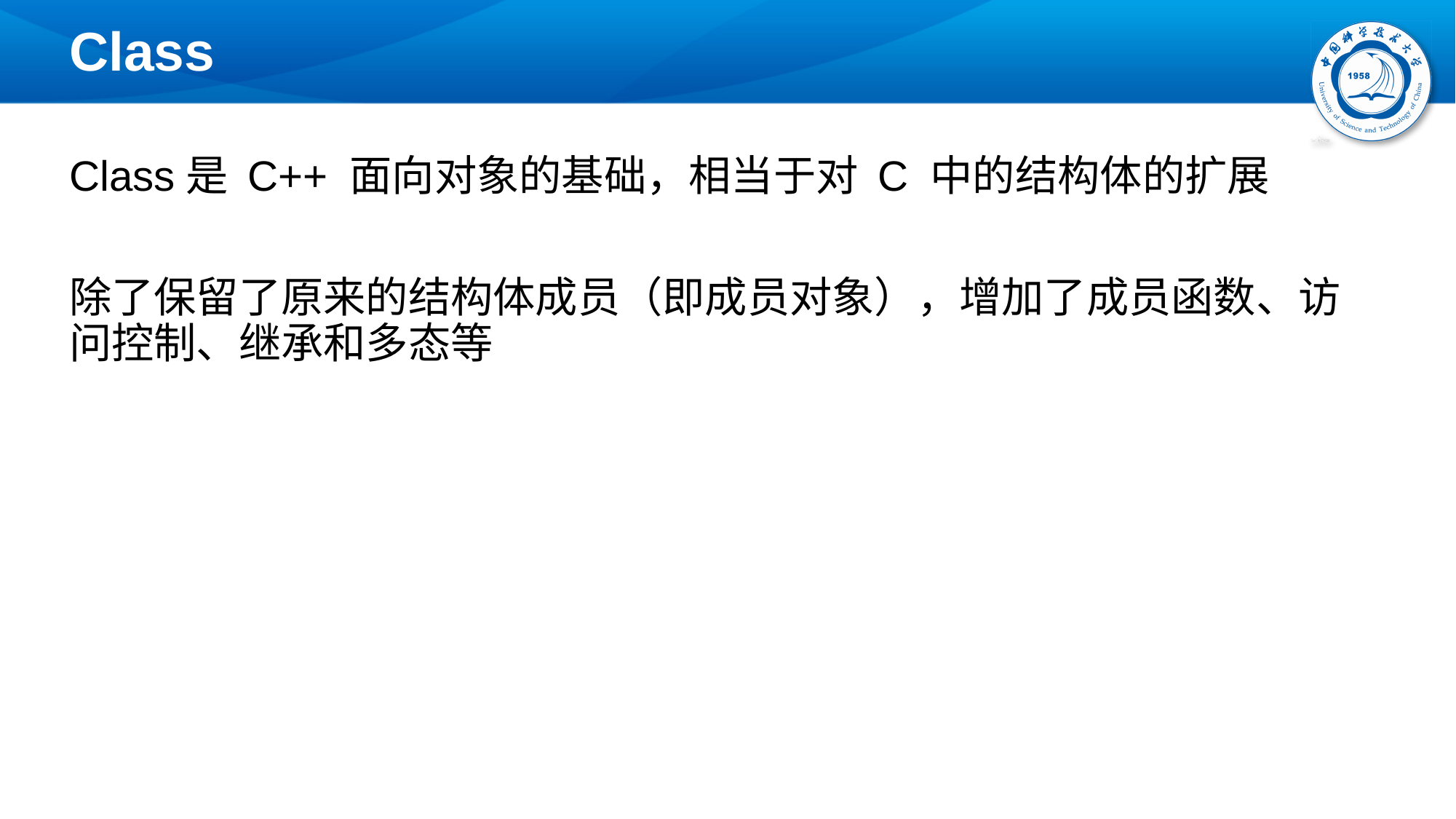

# Class
Class是 C++ 面向对象的基础，相当于对 C 中的结构体的扩展

除了保留了原来的结构体成员（即成员对象），增加了成员函数、访问控制、继承和多态等